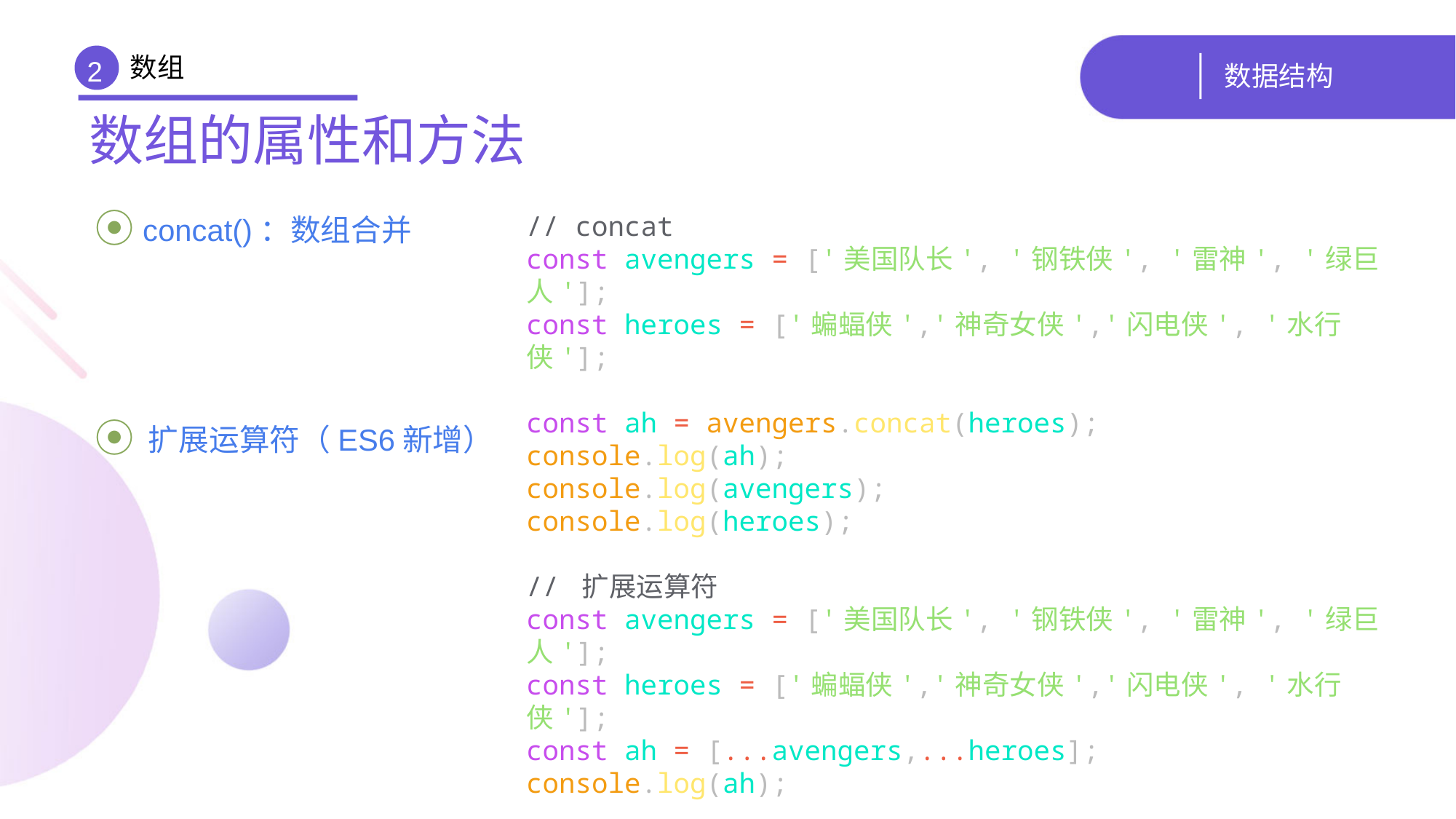

数组
# 数据结构
2
数组的属性和方法
 concat()：数组合并

 扩展运算符（ES6新增）
// concat
const avengers = ['美国队长', '钢铁侠', '雷神', '绿巨人'];
const heroes = ['蝙蝠侠','神奇女侠','闪电侠', '水行侠'];
const ah = avengers.concat(heroes);
console.log(ah);
console.log(avengers);
console.log(heroes);
// 扩展运算符
const avengers = ['美国队长', '钢铁侠', '雷神', '绿巨人'];
const heroes = ['蝙蝠侠','神奇女侠','闪电侠', '水行侠'];
const ah = [...avengers,...heroes];
console.log(ah);